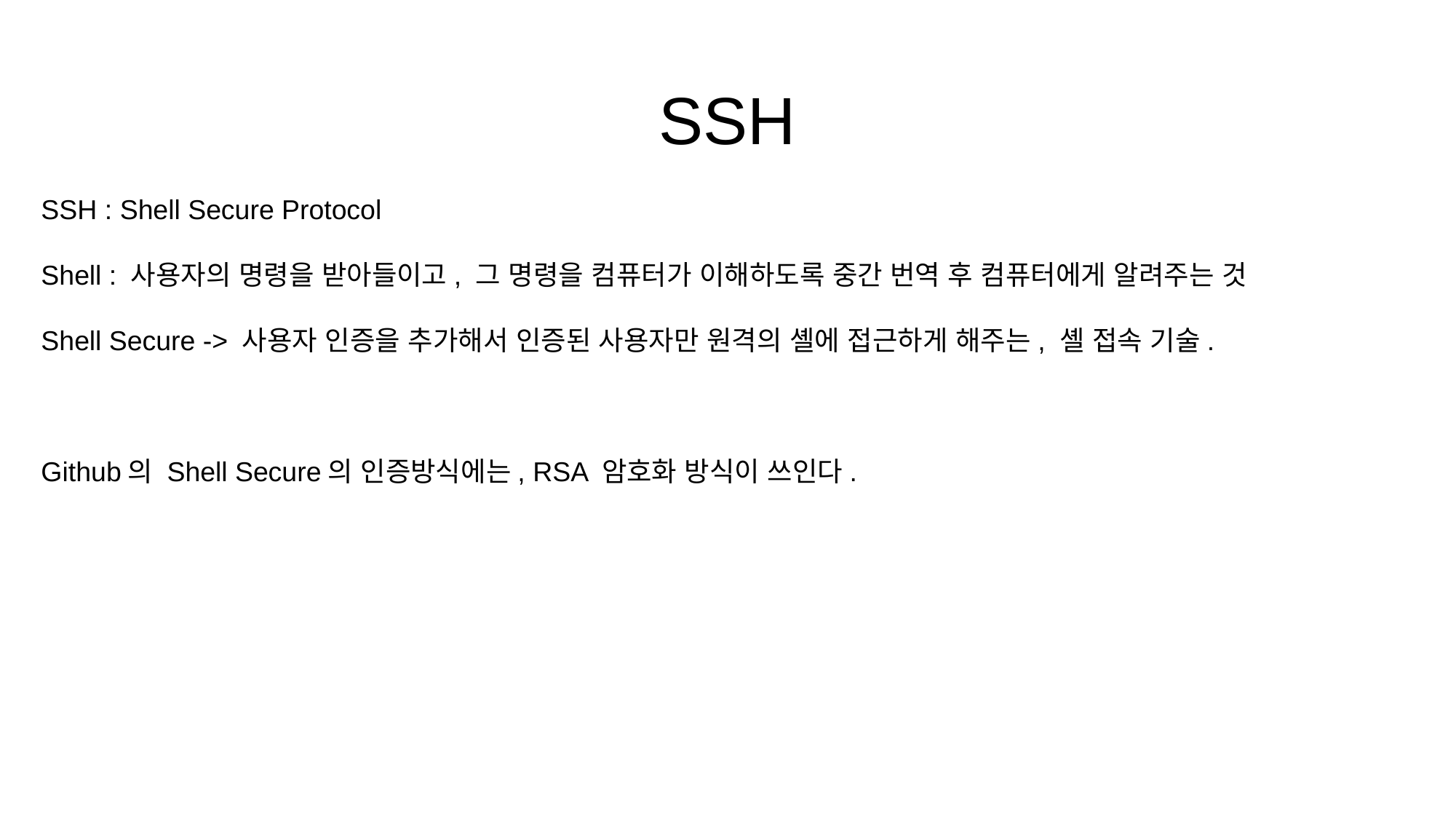

# SSH
SSH : Shell Secure Protocol

Shell : 사용자의 명령을 받아들이고, 그 명령을 컴퓨터가 이해하도록 중간 번역 후 컴퓨터에게 알려주는 것

Shell Secure -> 사용자 인증을 추가해서 인증된 사용자만 원격의 셸에 접근하게 해주는, 셸 접속 기술.

Github의 Shell Secure의 인증방식에는, RSA 암호화 방식이 쓰인다.